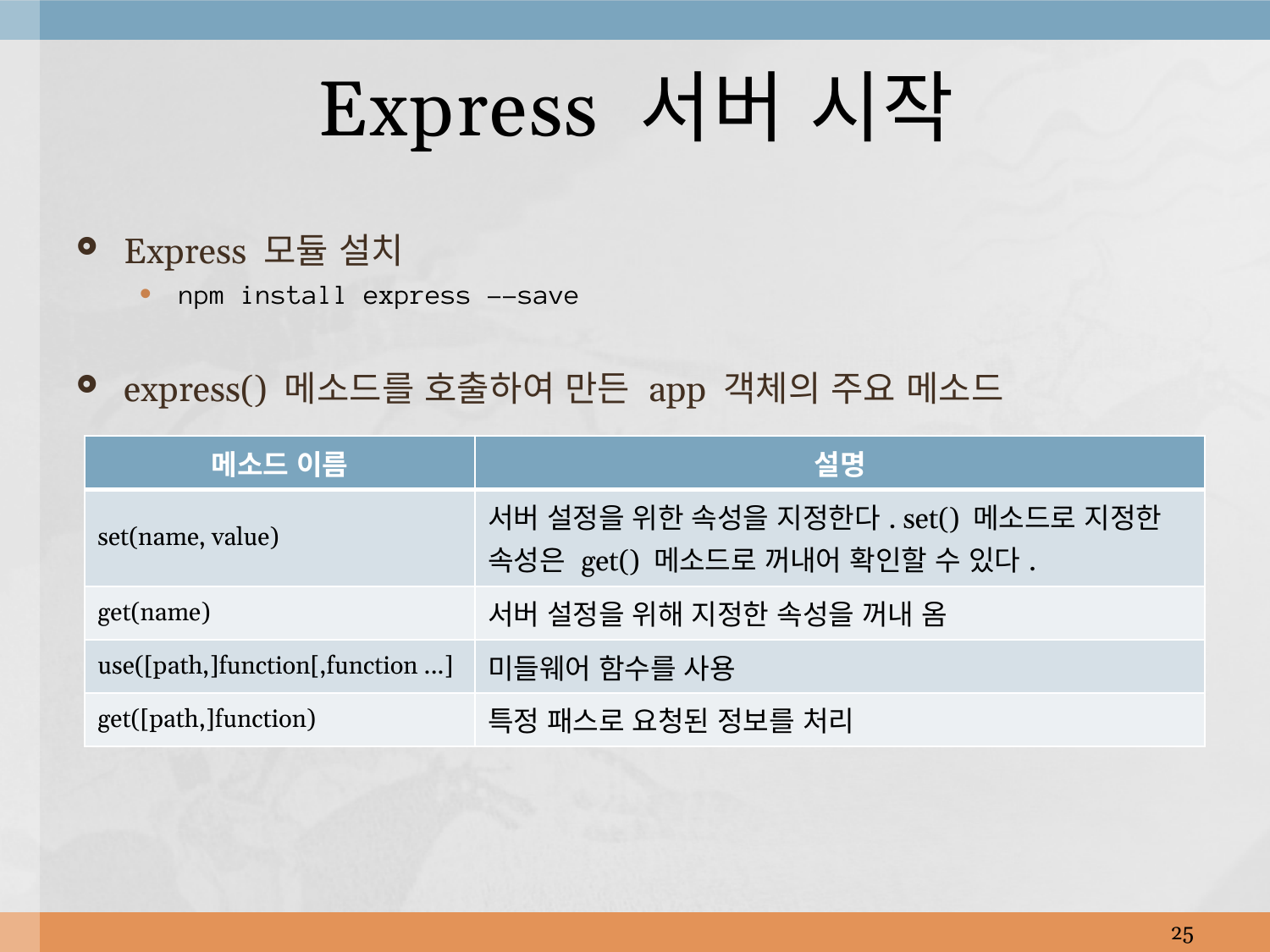

# Express 서버 시작
Express 모듈 설치
npm install express --save

express() 메소드를 호출하여 만든 app 객체의 주요 메소드
| 메소드 이름 | 설명 |
| --- | --- |
| set(name, value) | 서버 설정을 위한 속성을 지정한다. set() 메소드로 지정한 속성은 get() 메소드로 꺼내어 확인할 수 있다. |
| get(name) | 서버 설정을 위해 지정한 속성을 꺼내 옴 |
| use([path,]function[,function ...] | 미들웨어 함수를 사용 |
| get([path,]function) | 특정 패스로 요청된 정보를 처리 |
25